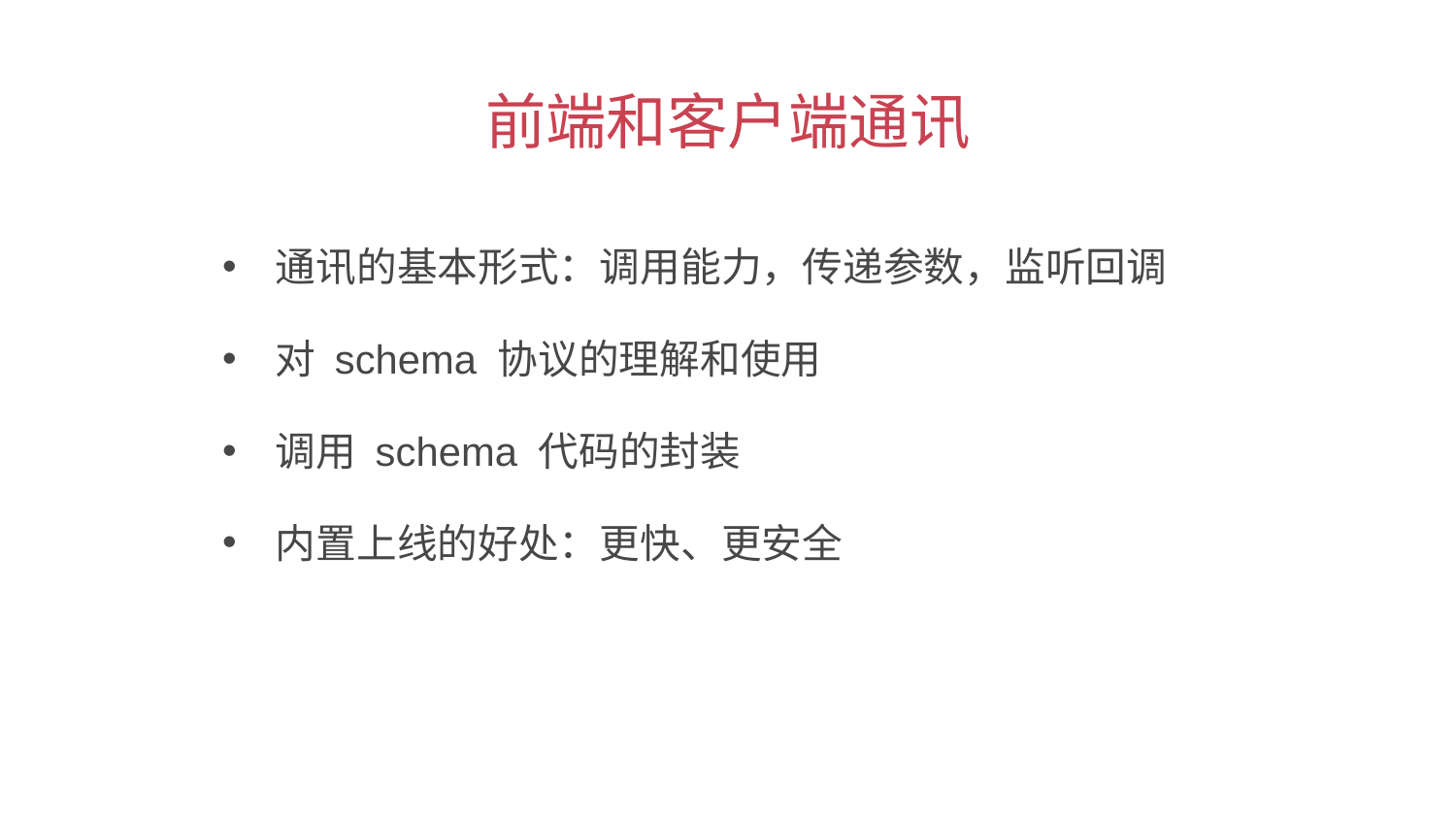

前端和客户端通讯
 通讯的基本形式：调用能力，传递参数，监听回调
 对 schema 协议的理解和使用
 调用 schema 代码的封装
 内置上线的好处：更快、更安全